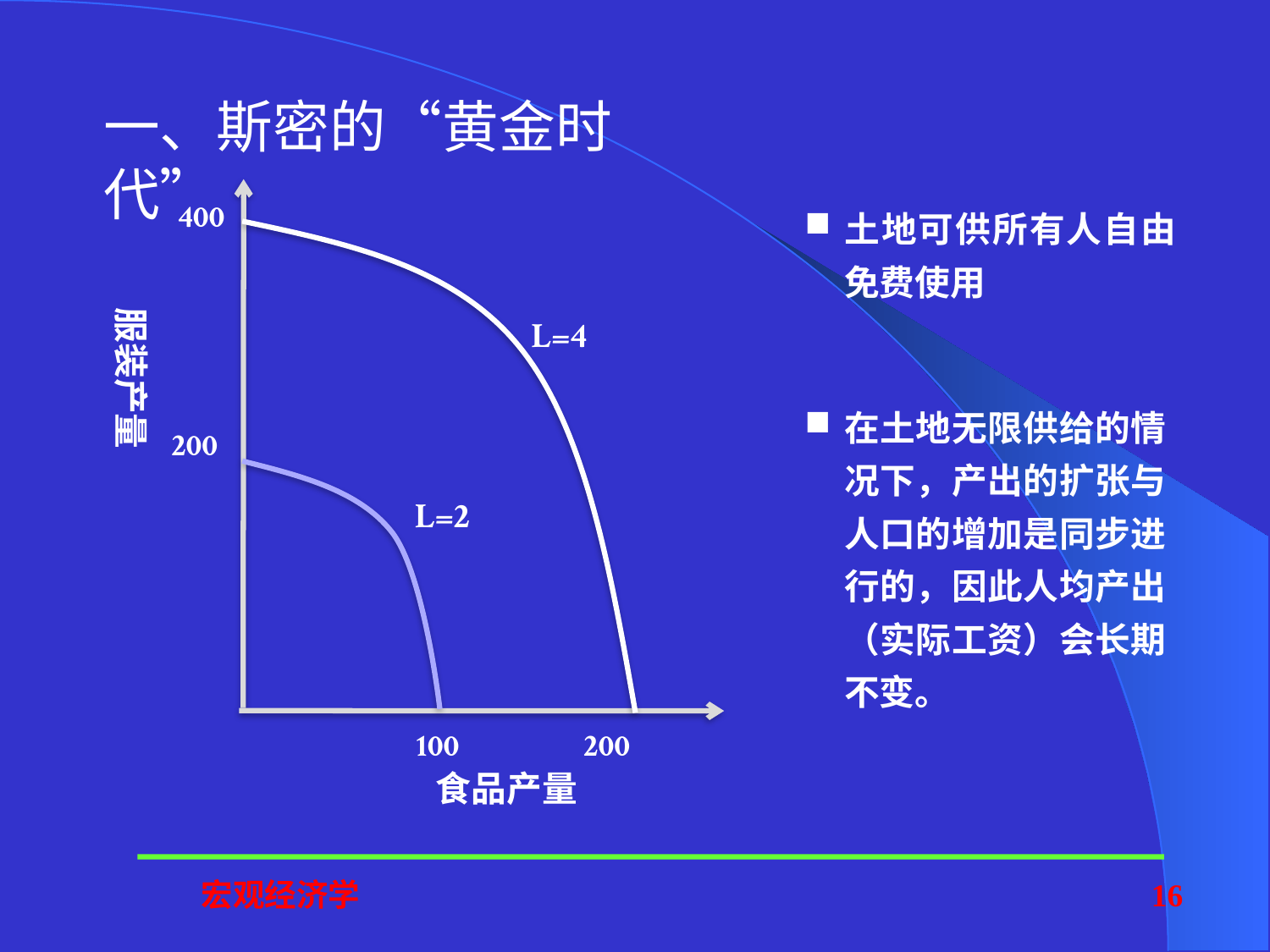

一、斯密的“黄金时代”
 400

200
土地可供所有人自由免费使用

服装产量
L=4

在土地无限供给的情况下，产出的扩张与人口的增加是同步进行的，因此人均产出（实际工资）会长期不变。

L=2
      100                   200
食品产量